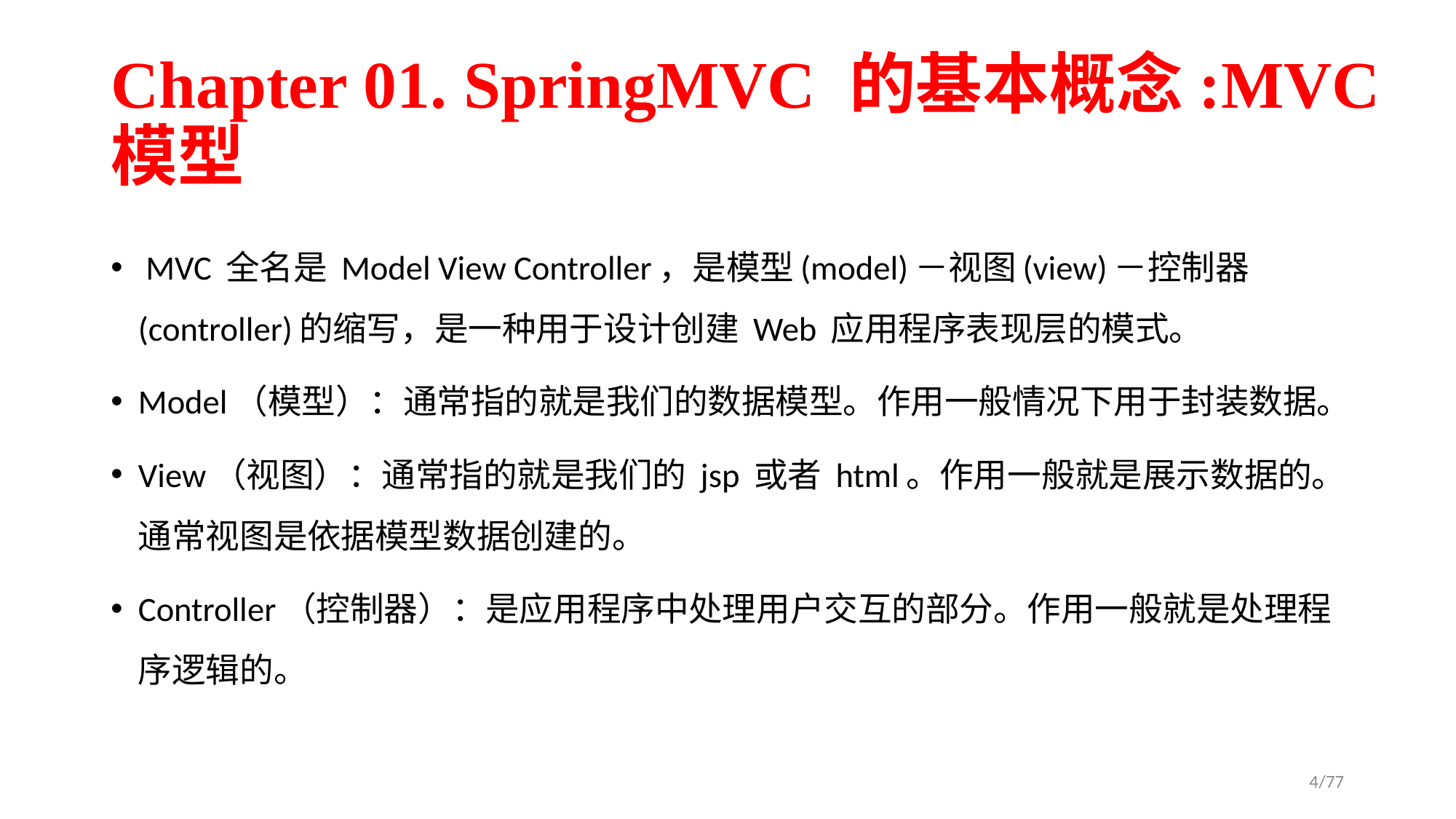

# Chapter 01. SpringMVC 的基本概念:MVC 模型
 MVC 全名是 Model View Controller，是模型(model)－视图(view)－控制器(controller)的缩写，是一种用于设计创建 Web 应用程序表现层的模式。
Model（模型）：通常指的就是我们的数据模型。作用一般情况下用于封装数据。
View（视图）：通常指的就是我们的 jsp 或者 html。作用一般就是展示数据的。通常视图是依据模型数据创建的。
Controller（控制器）：是应用程序中处理用户交互的部分。作用一般就是处理程序逻辑的。
4